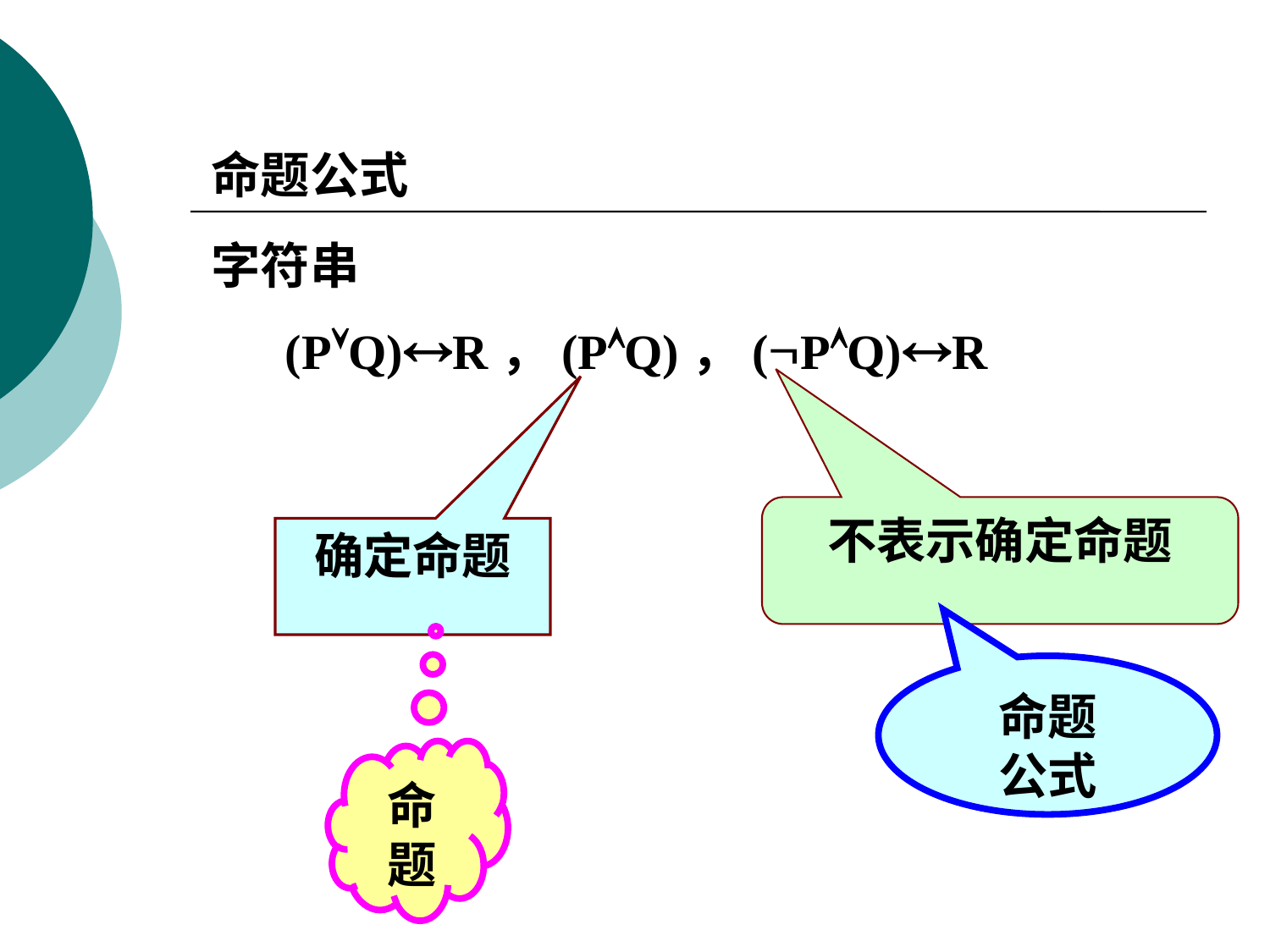

命题公式
字符串
      (P∨Q)↔R，(P∧Q)，(¬P∧Q)↔R
不表示确定命题
确定命题
命题
公式
命题